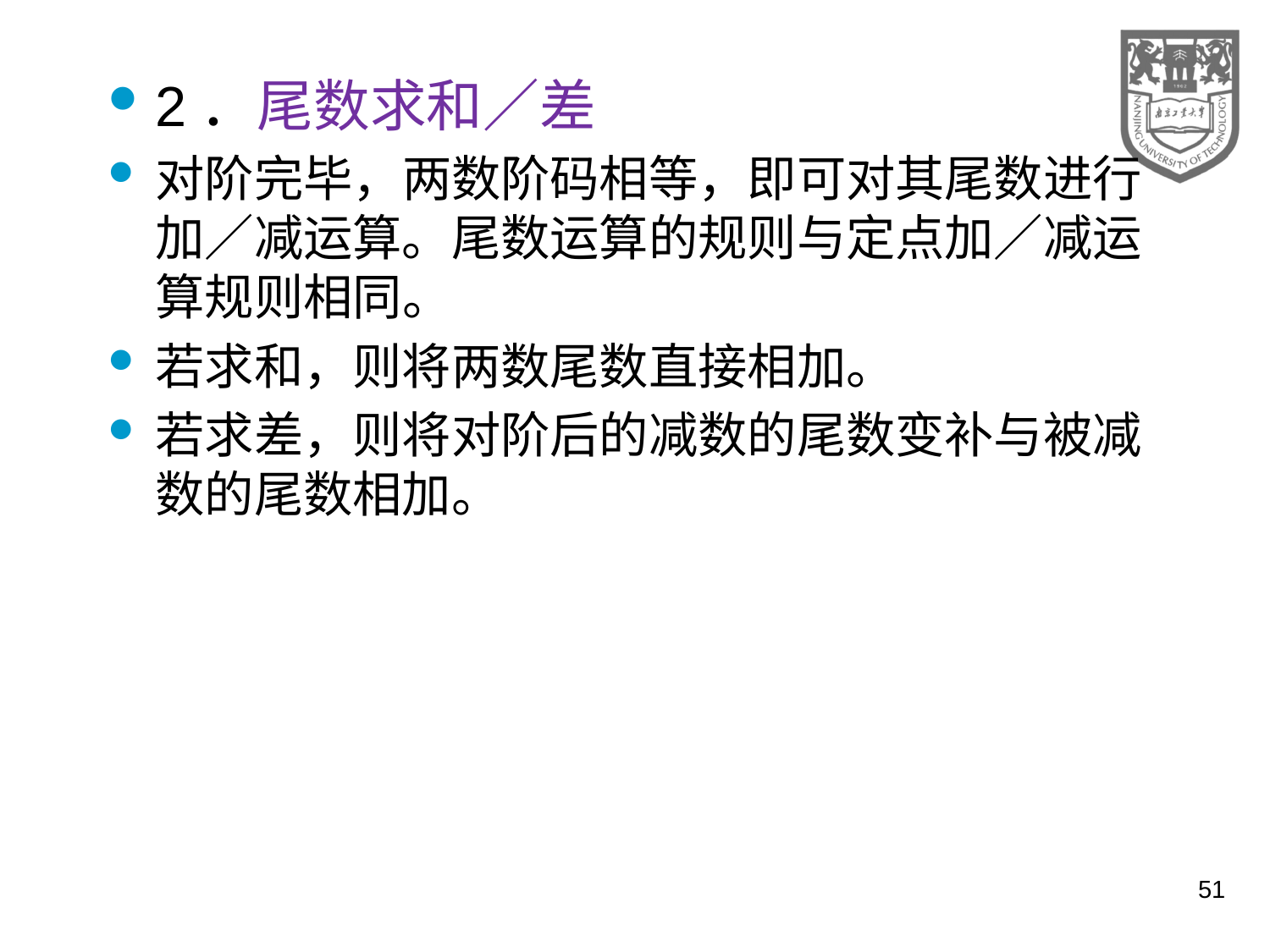

2．尾数求和／差
对阶完毕，两数阶码相等，即可对其尾数进行加／减运算。尾数运算的规则与定点加／减运算规则相同。
若求和，则将两数尾数直接相加。
若求差，则将对阶后的减数的尾数变补与被减数的尾数相加。
51